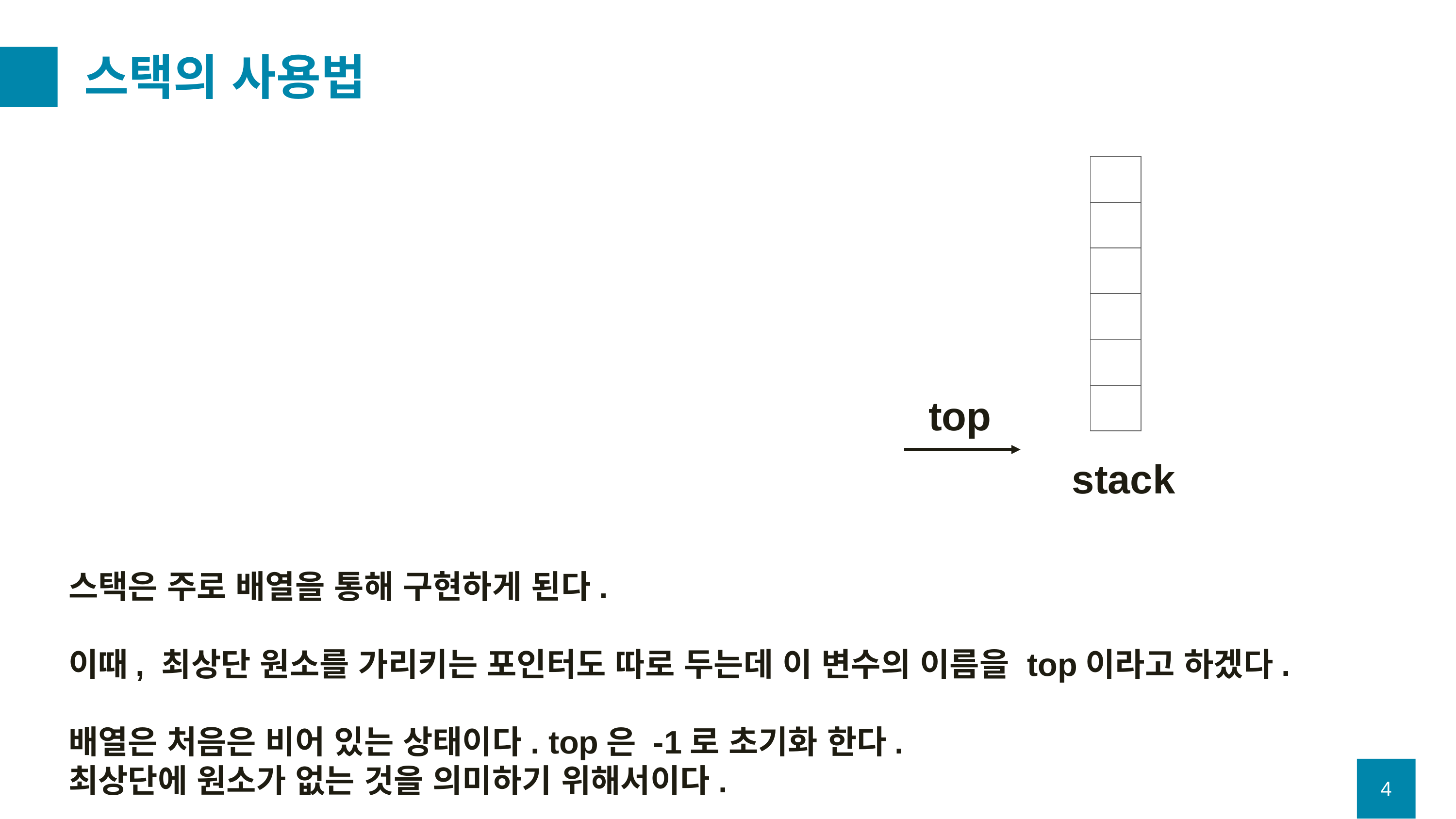

# 스택의 사용법
|  |
| --- |
|  |
|  |
|  |
|  |
|  |
top
stack
스택은 주로 배열을 통해 구현하게 된다.

이때, 최상단 원소를 가리키는 포인터도 따로 두는데 이 변수의 이름을 top이라고 하겠다.

배열은 처음은 비어 있는 상태이다. top은 -1로 초기화 한다.
최상단에 원소가 없는 것을 의미하기 위해서이다.
4